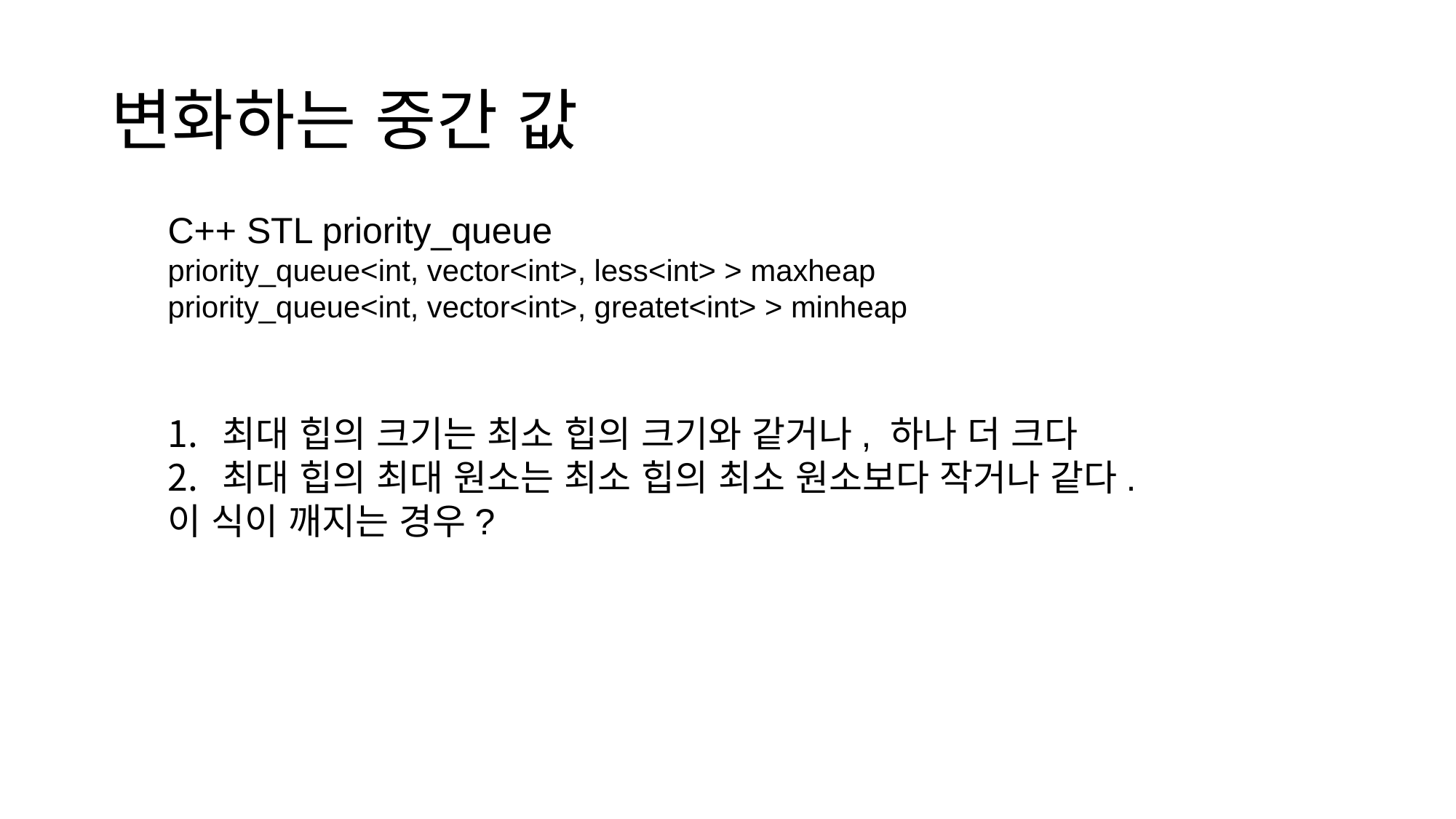

# 변화하는 중간 값
C++ STL priority_queue
priority_queue<int, vector<int>, less<int> > maxheap
priority_queue<int, vector<int>, greatet<int> > minheap

최대 힙의 크기는 최소 힙의 크기와 같거나, 하나 더 크다
최대 힙의 최대 원소는 최소 힙의 최소 원소보다 작거나 같다.
이 식이 깨지는 경우?